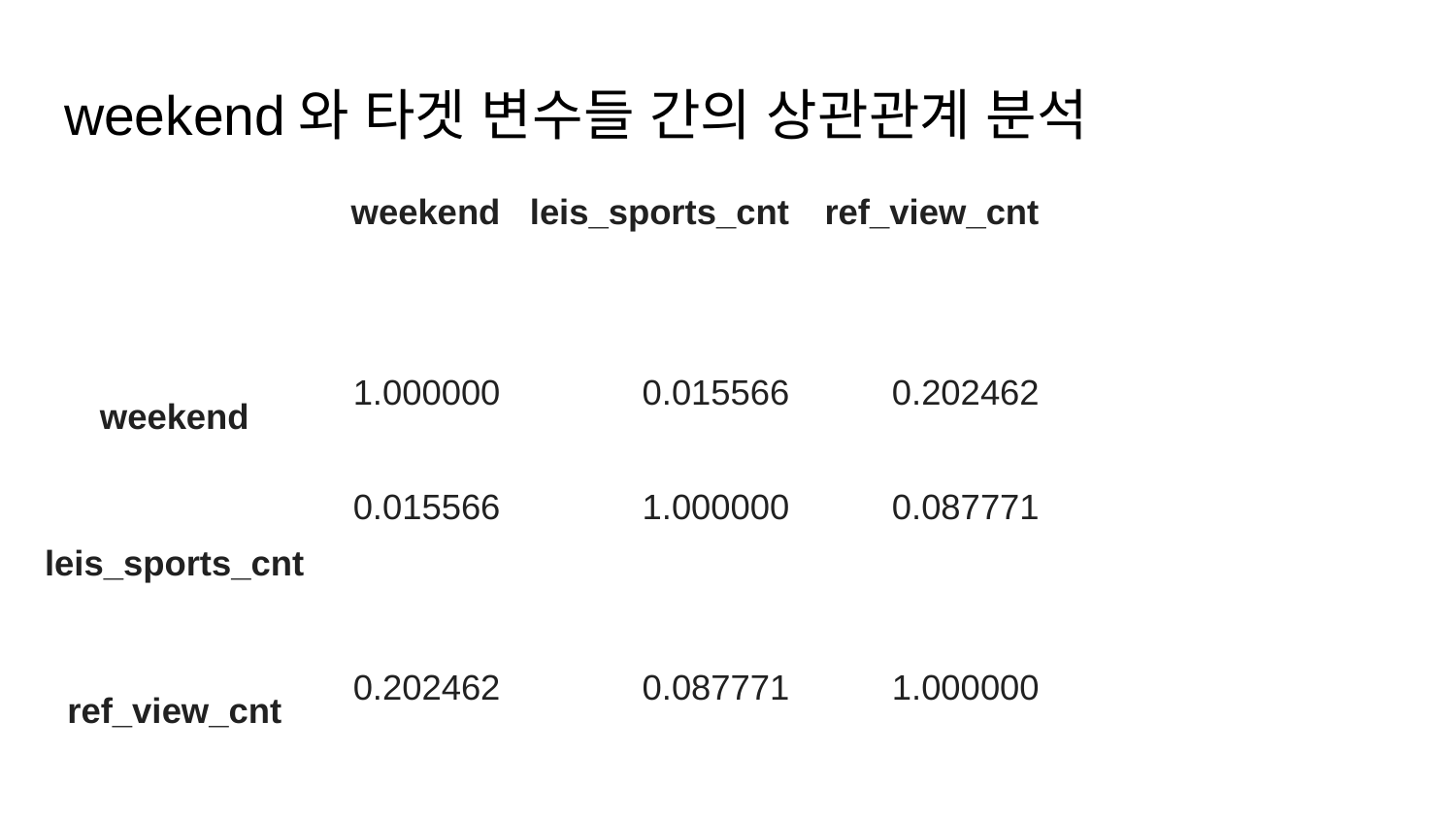

# weekend와 타겟 변수들 간의 상관관계 분석
|  | weekend | leis\_sports\_cnt | ref\_view\_cnt |
| --- | --- | --- | --- |
| weekend | 1.000000 | 0.015566 | 0.202462 |
| leis\_sports\_cnt | 0.015566 | 1.000000 | 0.087771 |
| ref\_view\_cnt | 0.202462 | 0.087771 | 1.000000 |